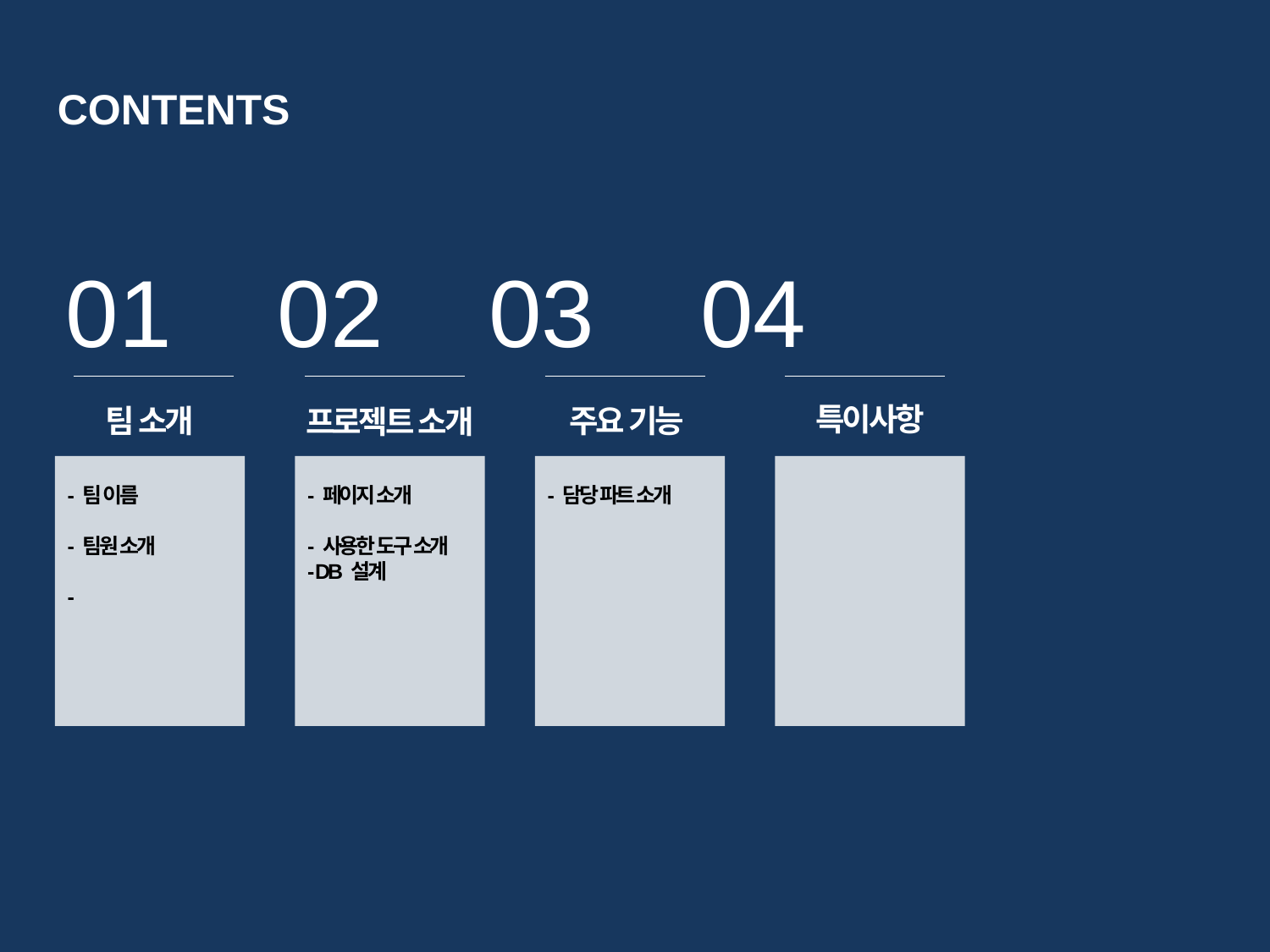

CONTENTS
01    02    03    04
특이사항
팀 소개
주요 기능
프로젝트 소개

- 팀 이름

- 팀원 소개

-
- 페이지 소개

- 사용한 도구 소개
- DB 설계

- 담당 파트 소개